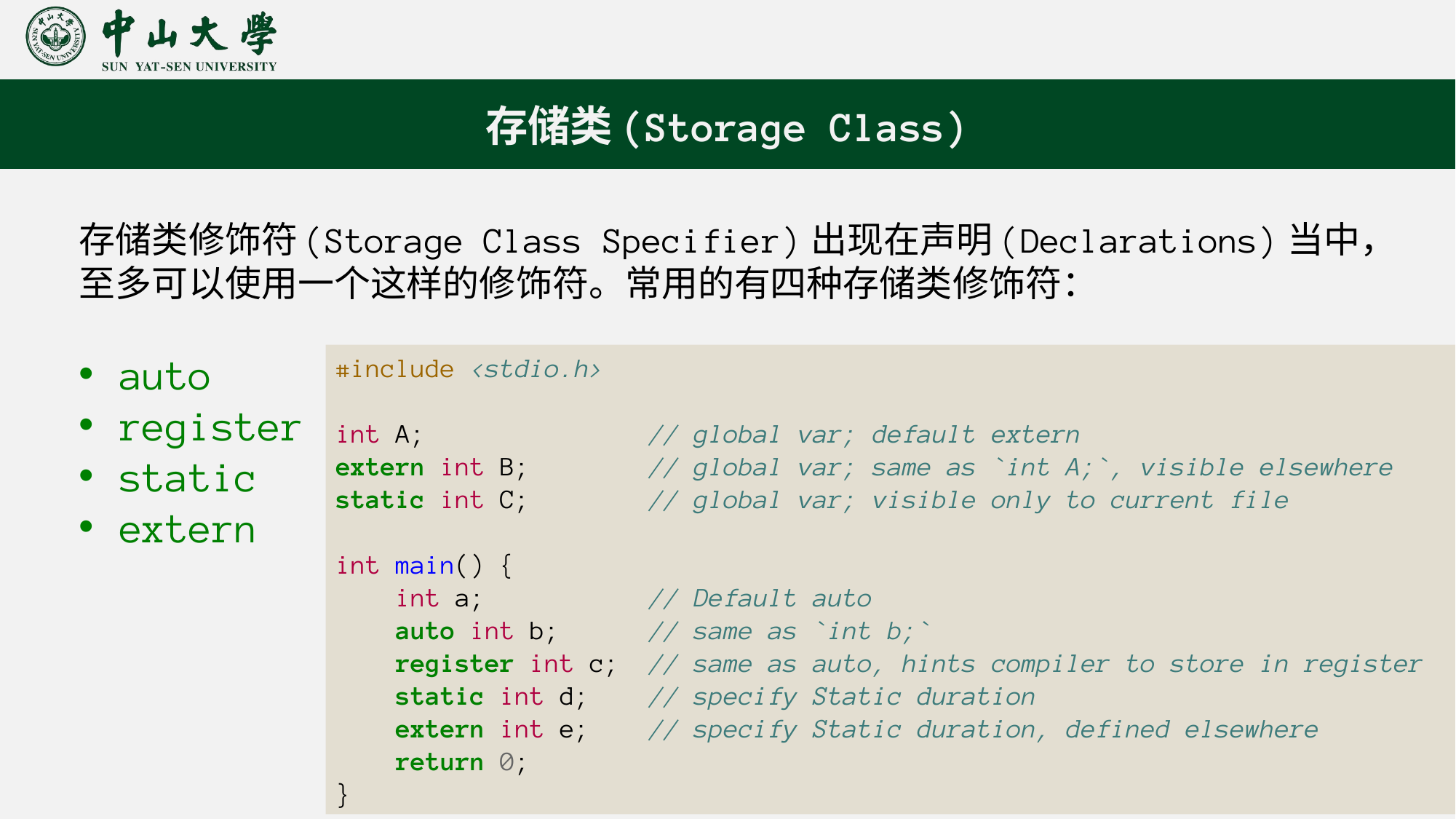

存储类(Storage Class)
存储类修饰符(Storage Class Specifier)出现在声明(Declarations)当中，至多可以使用一个这样的修饰符。常用的有四种存储类修饰符：

auto
register
static
extern
#include <stdio.h>

int A;               // global var; default extern
extern int B;        // global var; same as `int A;`, visible elsewhere
static int C;        // global var; visible only to current file

int main() {
    int a;           // Default auto
    auto int b;      // same as `int b;`
    register int c;  // same as auto, hints compiler to store in register
    static int d;    // specify Static duration
    extern int e;    // specify Static duration, defined elsewhere
    return 0;
}